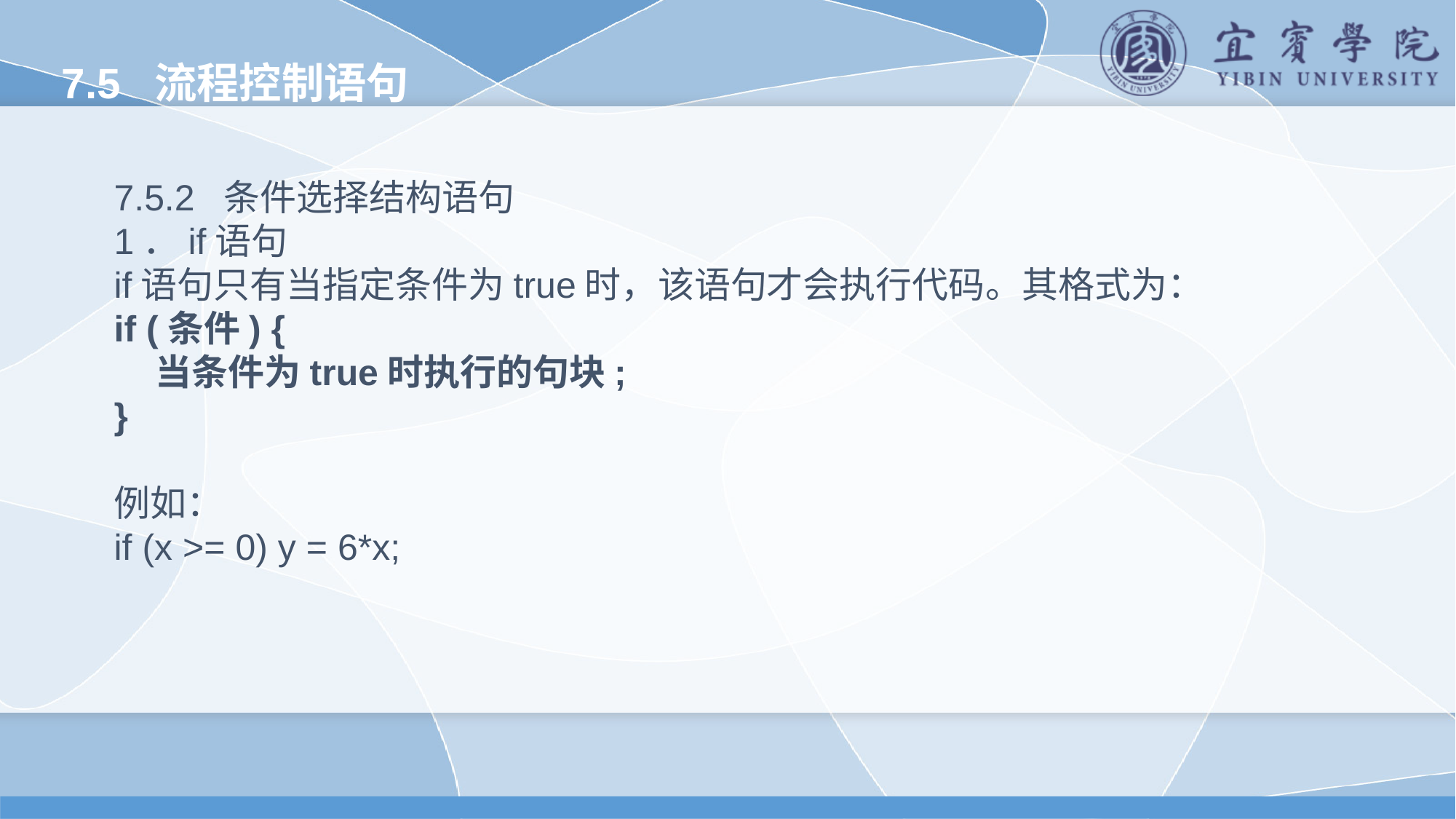

7.5  流程控制语句
7.5.2  条件选择结构语句
1．if语句
if语句只有当指定条件为true时，该语句才会执行代码。其格式为：
if (条件) {
    当条件为true时执行的句块;
}

例如：
if (x >= 0) y = 6*x;